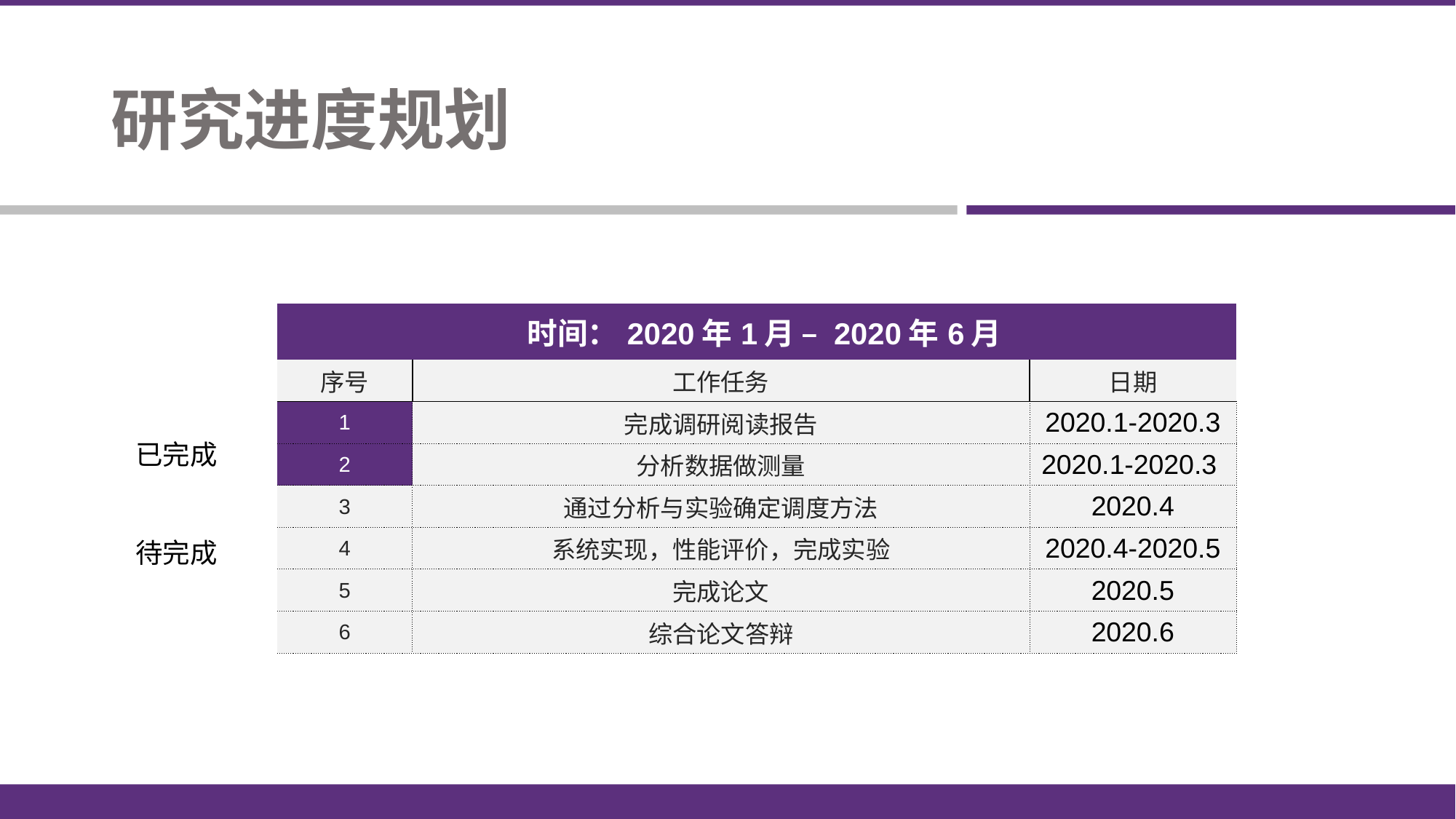

# 研究进度规划

| 时间：2020年1月 – 2020年6月 |  |  |
| --- | --- | --- |
| 序号 | 工作任务 | 日期 |
| 1 | 完成调研阅读报告 | 2020.1-2020.3 |
| 2 | 分析数据做测量 | 2020.1-2020.3 |
| 3 | 通过分析与实验确定调度方法 | 2020.4 |
| 4 | 系统实现，性能评价，完成实验 | 2020.4-2020.5 |
| 5 | 完成论文 | 2020.5 |
| 6 | 综合论文答辩 | 2020.6 |

已完成

待完成